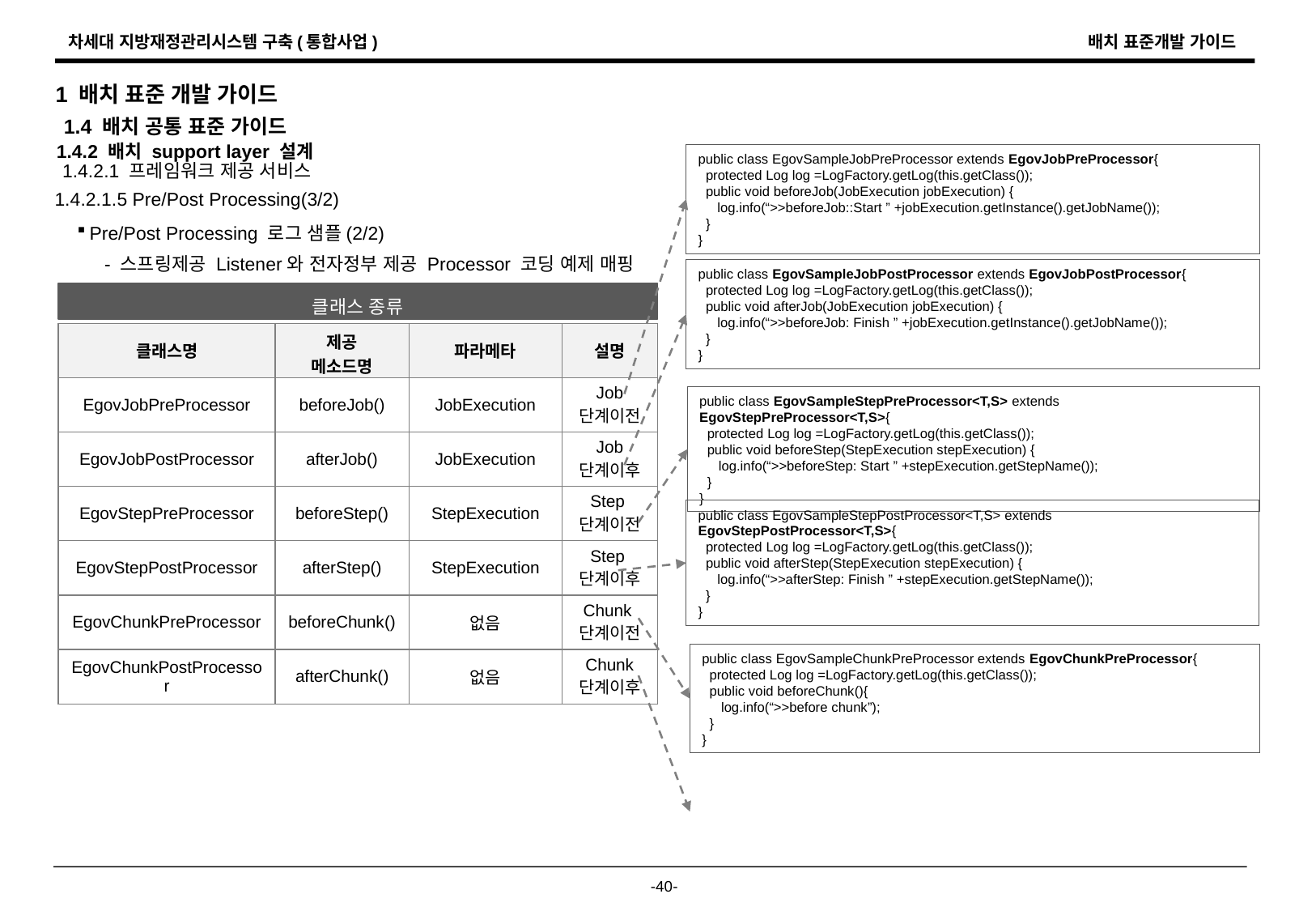

1 배치 표준 개발 가이드
1.4 배치 공통 표준 가이드
1.4.2 배치 support layer 설계
public class EgovSampleJobPreProcessor extends EgovJobPreProcessor{
  protected Log log =LogFactory.getLog(this.getClass());
  public void beforeJob(JobExecution jobExecution) {
     log.info(“>>beforeJob::Start ” +jobExecution.getInstance().getJobName());
  }
}
1.4.2.1 프레임워크 제공 서비스
1.4.2.1.5 Pre/Post Processing(3/2)
Pre/Post Processing 로그 샘플(2/2)
- 스프링제공 Listener와 전자정부 제공 Processor 코딩 예제 매핑
public class EgovSampleJobPostProcessor extends EgovJobPostProcessor{
  protected Log log =LogFactory.getLog(this.getClass());
  public void afterJob(JobExecution jobExecution) {
     log.info(“>>beforeJob: Finish ” +jobExecution.getInstance().getJobName());
  }
}
클래스 종류
| 클래스명 | 제공 메소드명 | 파라메타 | 설명 |
| --- | --- | --- | --- |
| EgovJobPreProcessor | beforeJob() | JobExecution | Job 단계이전 |
| EgovJobPostProcessor | afterJob() | JobExecution | Job 단계이후 |
| EgovStepPreProcessor | beforeStep() | StepExecution | Step 단계이전 |
| EgovStepPostProcessor | afterStep() | StepExecution | Step 단계이후 |
| EgovChunkPreProcessor | beforeChunk() | 없음 | Chunk 단계이전 |
| EgovChunkPostProcessor | afterChunk() | 없음 | Chunk 단계이후 |
public class EgovSampleStepPreProcessor<T,S> extends EgovStepPreProcessor<T,S>{
  protected Log log =LogFactory.getLog(this.getClass());
  public void beforeStep(StepExecution stepExecution) {
     log.info(“>>beforeStep: Start ” +stepExecution.getStepName());
  }
}
public class EgovSampleStepPostProcessor<T,S> extends EgovStepPostProcessor<T,S>{
  protected Log log =LogFactory.getLog(this.getClass());
  public void afterStep(StepExecution stepExecution) {
     log.info(“>>afterStep: Finish ” +stepExecution.getStepName());
  }
}
public class EgovSampleChunkPreProcessor extends EgovChunkPreProcessor{
  protected Log log =LogFactory.getLog(this.getClass());
  public void beforeChunk(){
     log.info(“>>before chunk”);
  }
}